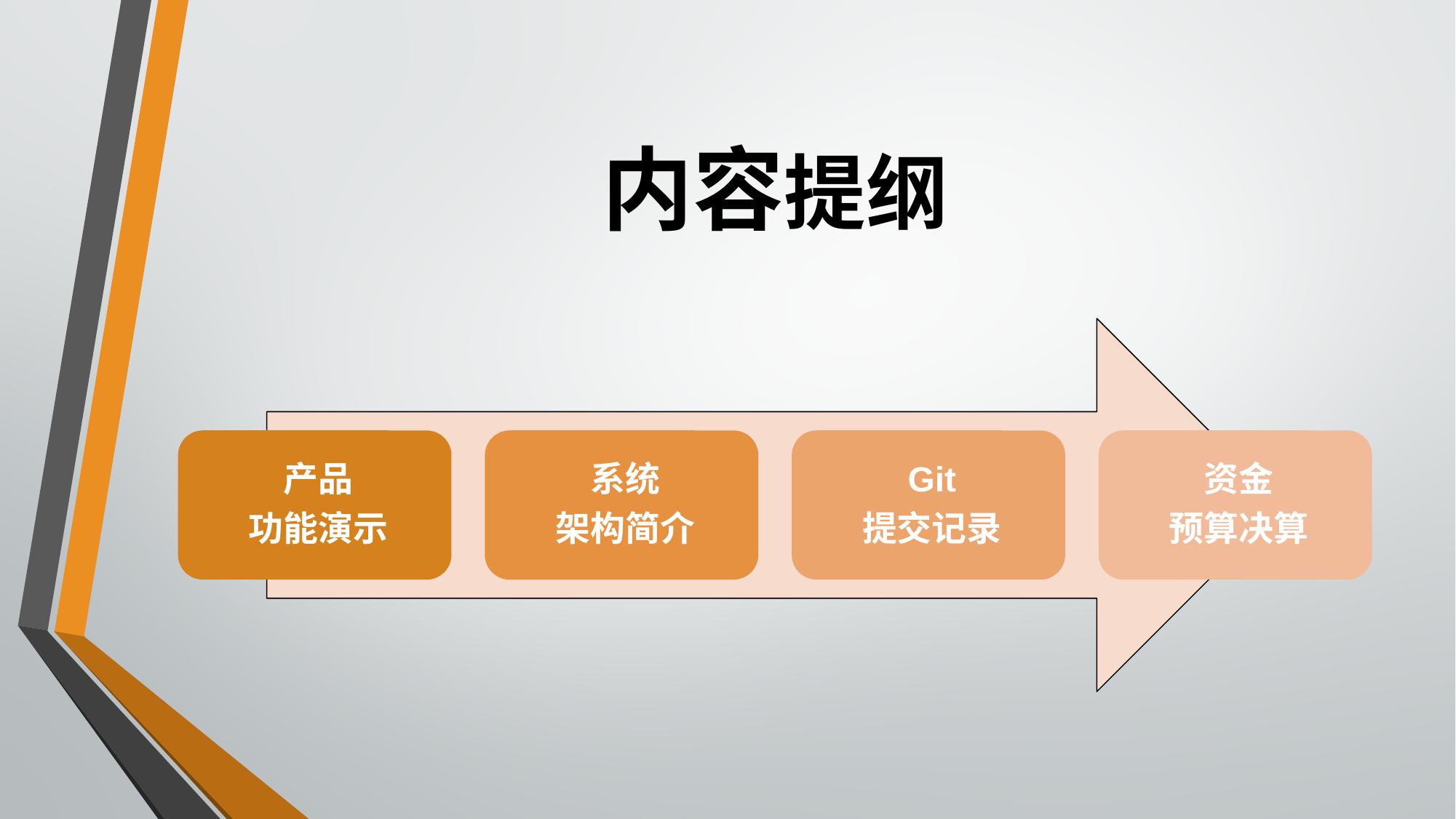

# 内容提纲
产品
功能演示
系统
架构简介
Git
提交记录
资金
预算决算